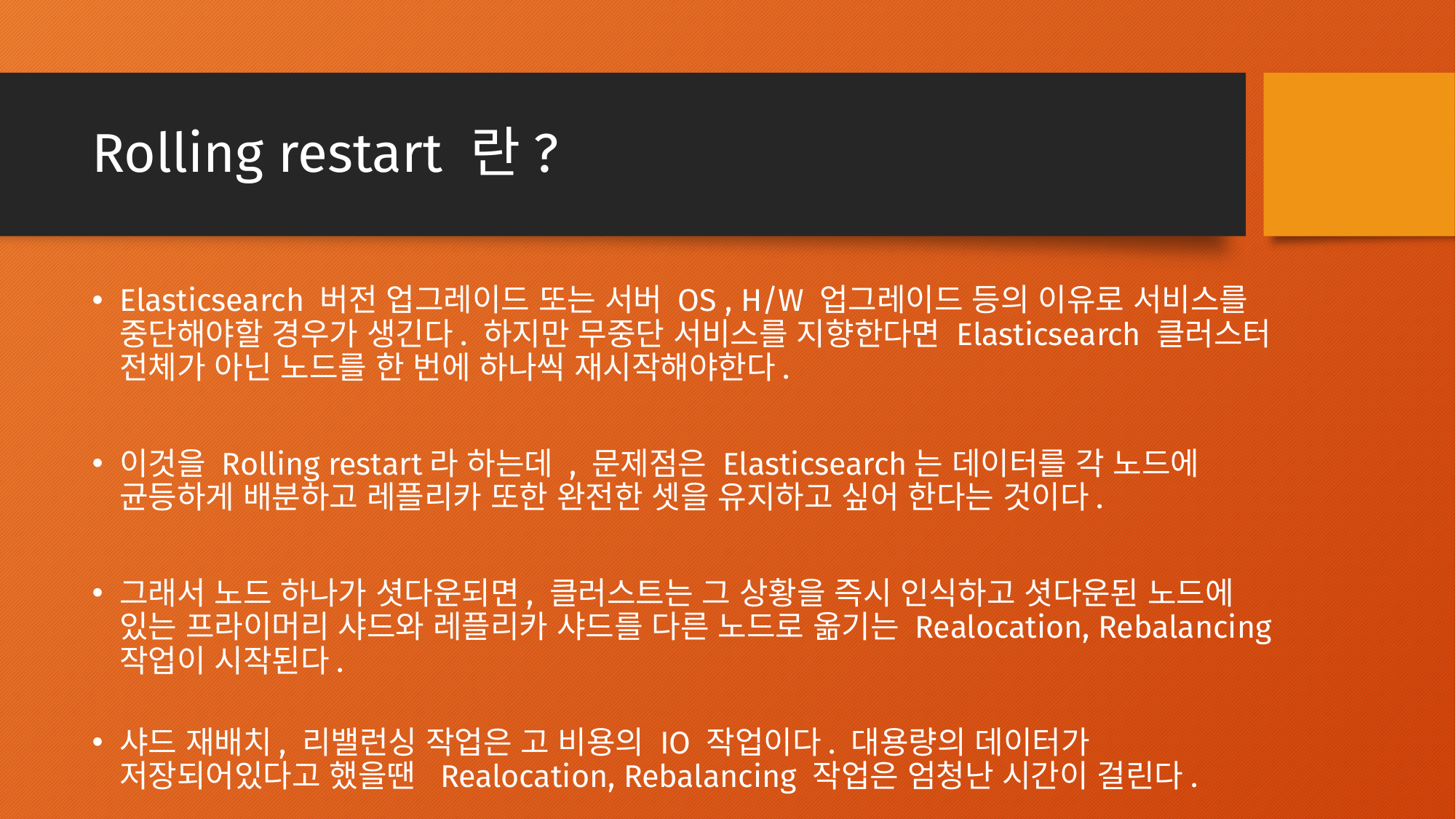

# Rolling restart 란?
Elasticsearch 버전 업그레이드 또는 서버 OS , H/W 업그레이드 등의 이유로 서비스를 중단해야할 경우가 생긴다. 하지만 무중단 서비스를 지향한다면 Elasticsearch 클러스터 전체가 아닌 노드를 한 번에 하나씩 재시작해야한다.

이것을 Rolling restart라 하는데 , 문제점은 Elasticsearch는 데이터를 각 노드에 균등하게 배분하고 레플리카 또한 완전한 셋을 유지하고 싶어 한다는 것이다.

그래서 노드 하나가 셧다운되면, 클러스트는 그 상황을 즉시 인식하고 셧다운된 노드에 있는 프라이머리 샤드와 레플리카 샤드를 다른 노드로 옮기는 Realocation, Rebalancing 작업이 시작된다.
샤드 재배치, 리밸런싱 작업은 고 비용의 IO 작업이다. 대용량의 데이터가 저장되어있다고 했을땐  Realocation, Rebalancing 작업은 엄청난 시간이 걸린다.